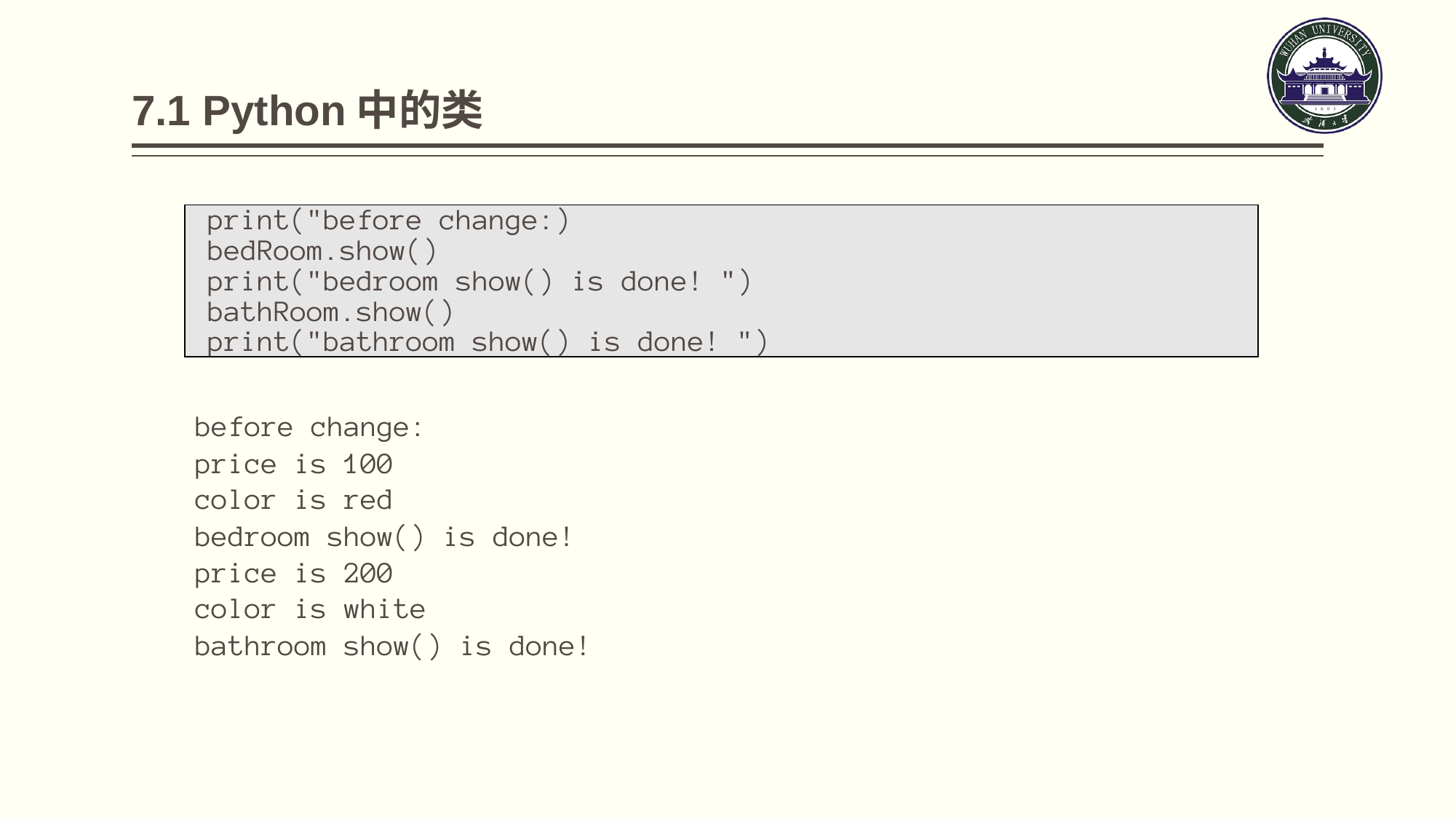

# 7.1 Python中的类
| print("before change:) bedRoom.show() print("bedroom show() is done! ") bathRoom.show() print("bathroom show() is done! ") |
| --- |
before change:
price is 100
color is red
bedroom show() is done!
price is 200
color is white
bathroom show() is done!